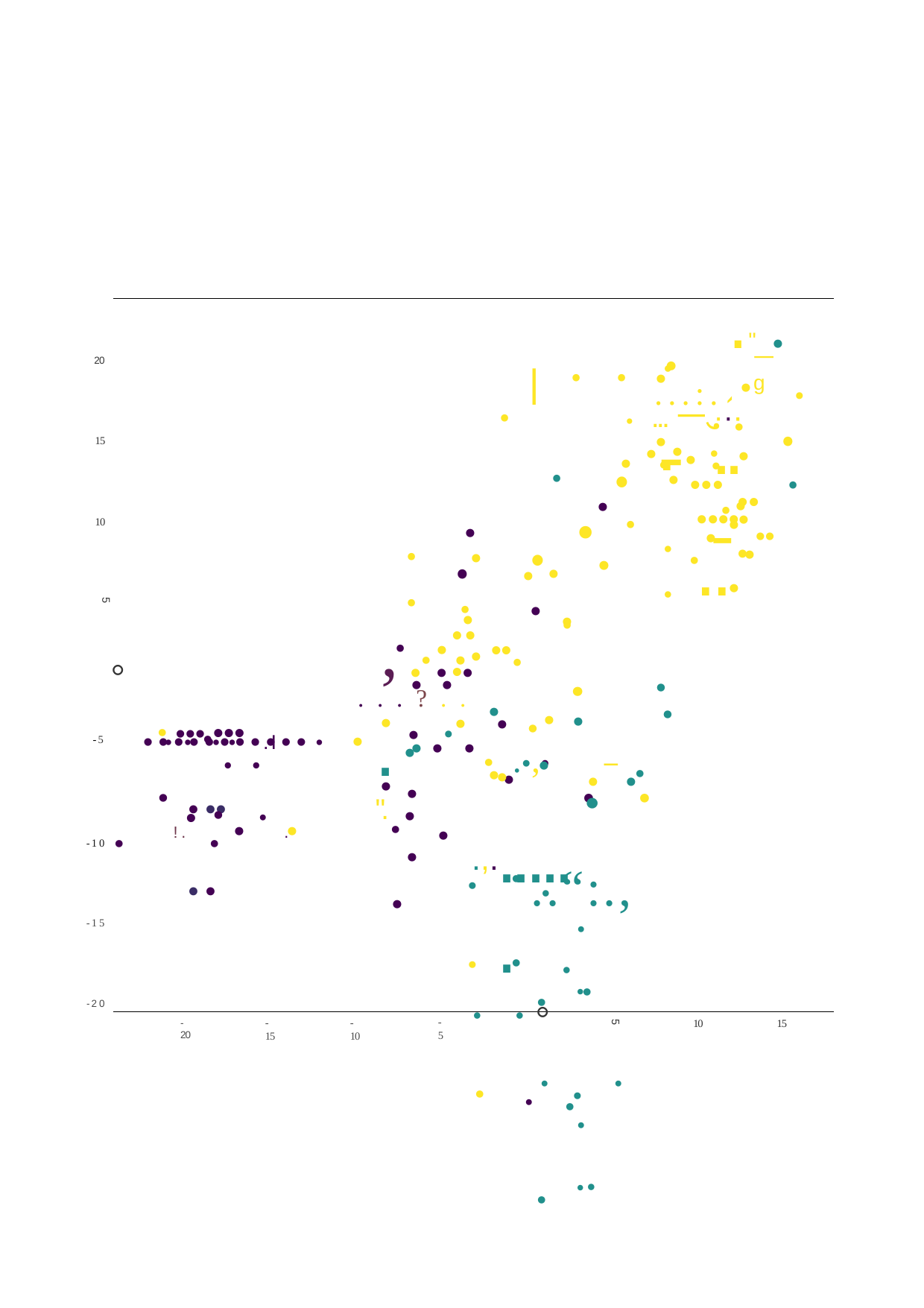

."．．．

# ·-
．．
．
一g
•．••．•
20
．．．一．
...:. ·
．．．｀，．．
...一····
..-.
．
．
．．
．
．
15
.... ··
．．
．
•••
．．．
．．
••
．
．
．
．．
10
••
．．．．．．．．．
．．．．
． ．．
．
5
．
,...
．．
•••
． ．．
••
．．．．
．
．．．
．．
。
．
．
．
．．
...?..
．
．
．．
．
. ".
．．
．． ．
-5	••• ••• ．!.•．•.
•••••••••••
•••	• •	·.I	••
.•,•
．
.....
．．
•• ．．
．
．．．
I
．．
．
..... .
．．．．•• • ．•
-10
.,.
..“:.,
•	．．•．•．•
••．••
-15
-20
。

-5
-15
-10
10
15
-20
5